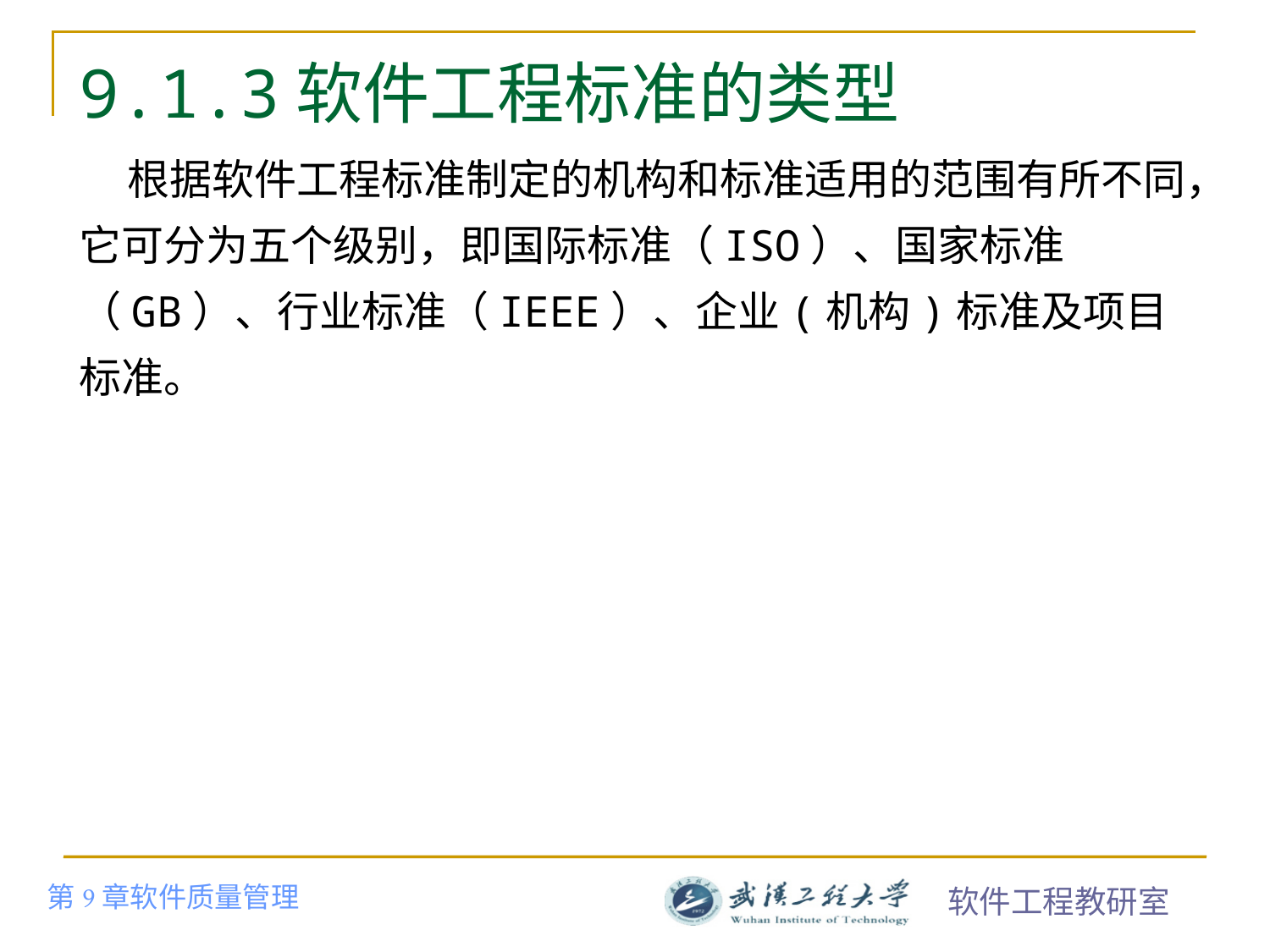

9.1.3软件工程标准的类型
    根据软件工程标准制定的机构和标准适用的范围有所不同，它可分为五个级别，即国际标准（ISO）、国家标准（GB）、行业标准（IEEE）、企业(机构)标准及项目标准。